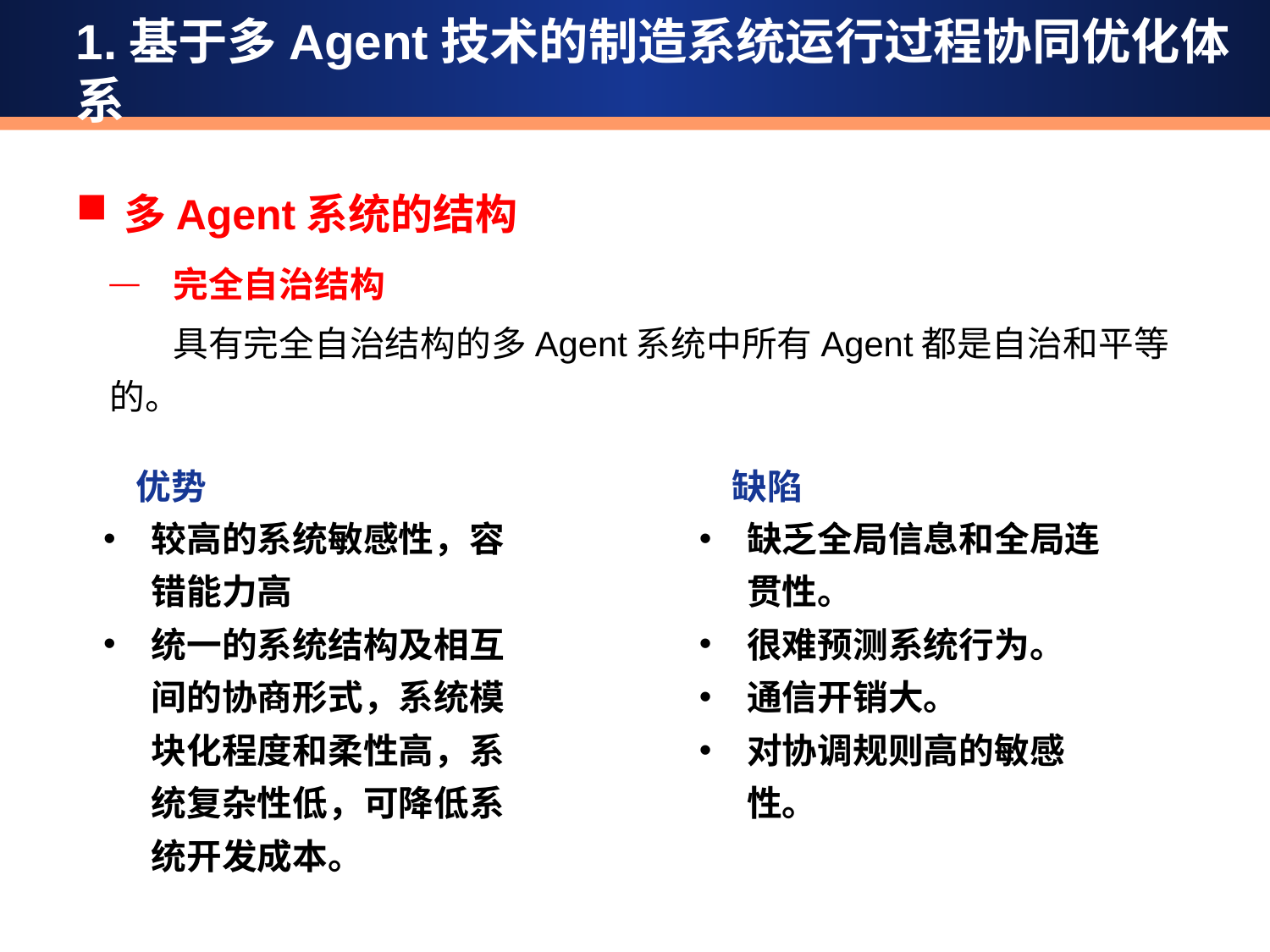

1.基于多Agent技术的制造系统运行过程协同优化体系
多Agent系统的结构

完全自治结构
具有完全自治结构的多Agent系统中所有Agent都是自治和平等的。
   优势
较高的系统敏感性，容错能力高
统一的系统结构及相互间的协商形式，系统模块化程度和柔性高，系统复杂性低，可降低系统开发成本。

   缺陷
缺乏全局信息和全局连贯性。
很难预测系统行为。
通信开销大。
对协调规则高的敏感性。